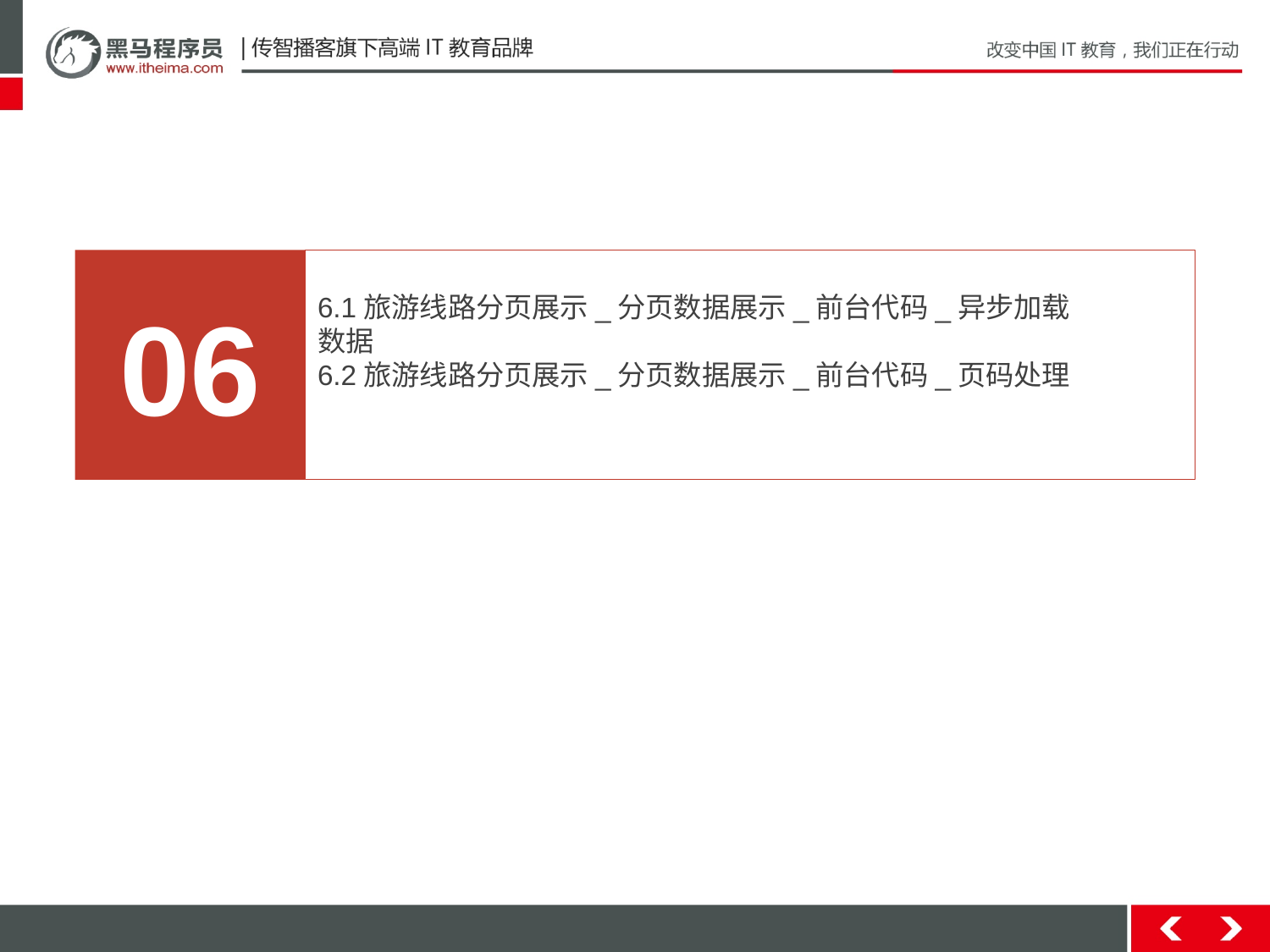

06

6.1旅游线路分页展示_分页数据展示_前台代码_异步加载数据
6.2旅游线路分页展示_分页数据展示_前台代码_页码处理